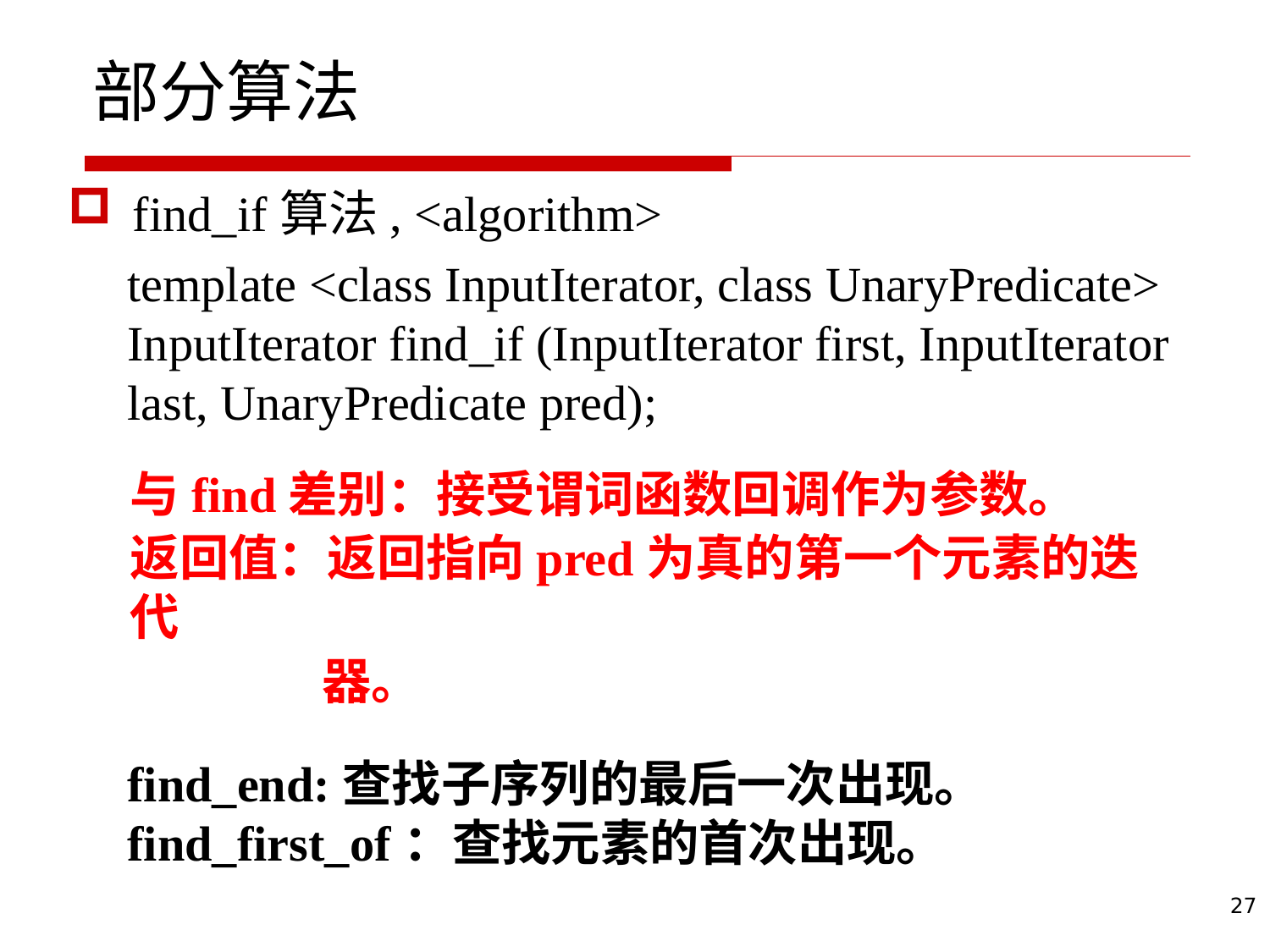

# 部分算法
find_if算法, <algorithm>

template <class InputIterator, class UnaryPredicate> InputIterator find_if (InputIterator first, InputIterator last, UnaryPredicate pred);
与find差别：接受谓词函数回调作为参数。
返回值：返回指向pred为真的第一个元素的迭代
                器。
find_end:查找子序列的最后一次出现。
find_first_of：查找元素的首次出现。
27